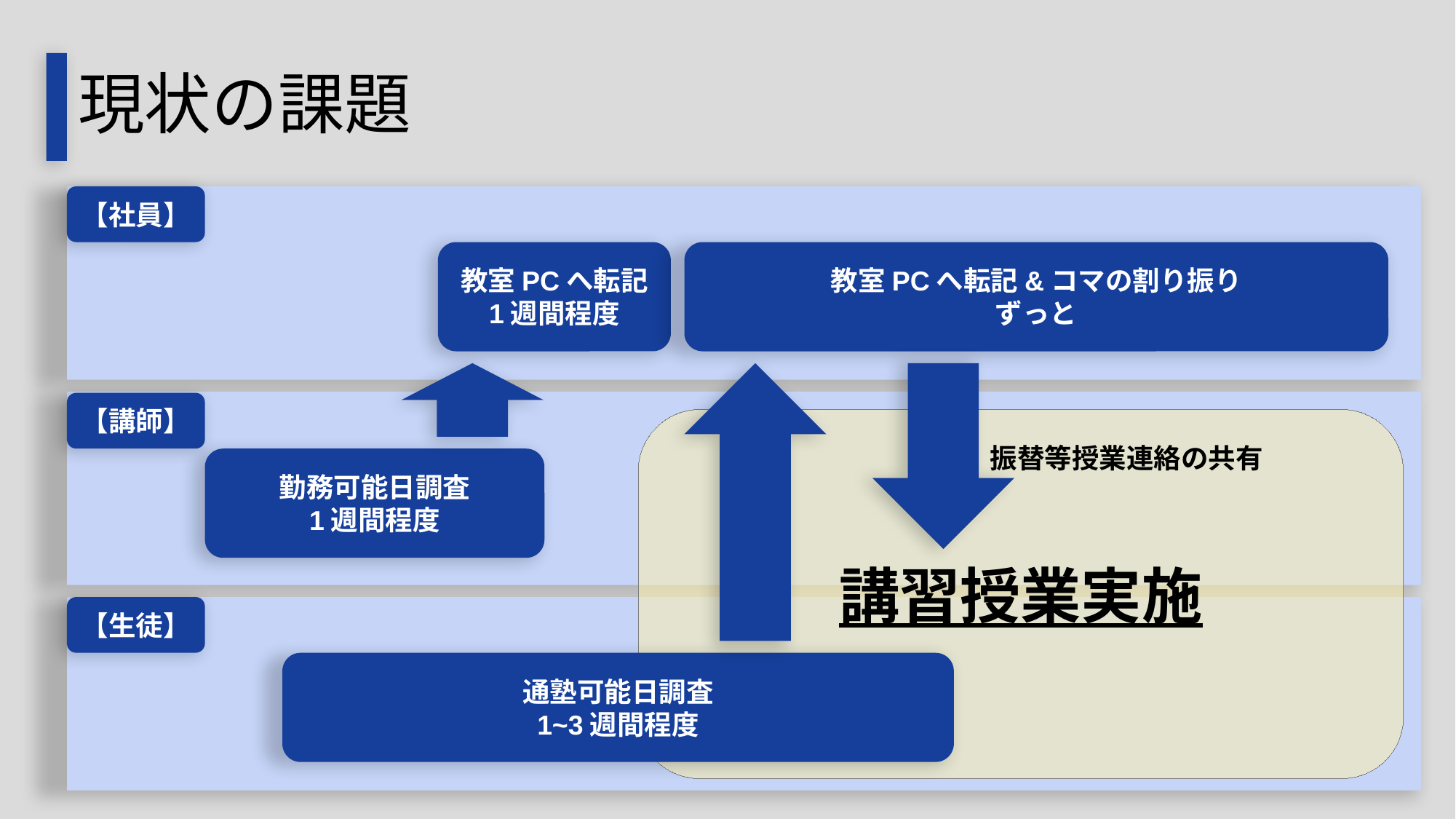

# 現状の課題
【社員】

教室PCへ転記
1週間程度
教室PCへ転記&コマの割り振り
ずっと

【講師】
講習授業実施
振替等授業連絡の共有
勤務可能日調査
1週間程度

【生徒】
通塾可能日調査
1~3週間程度